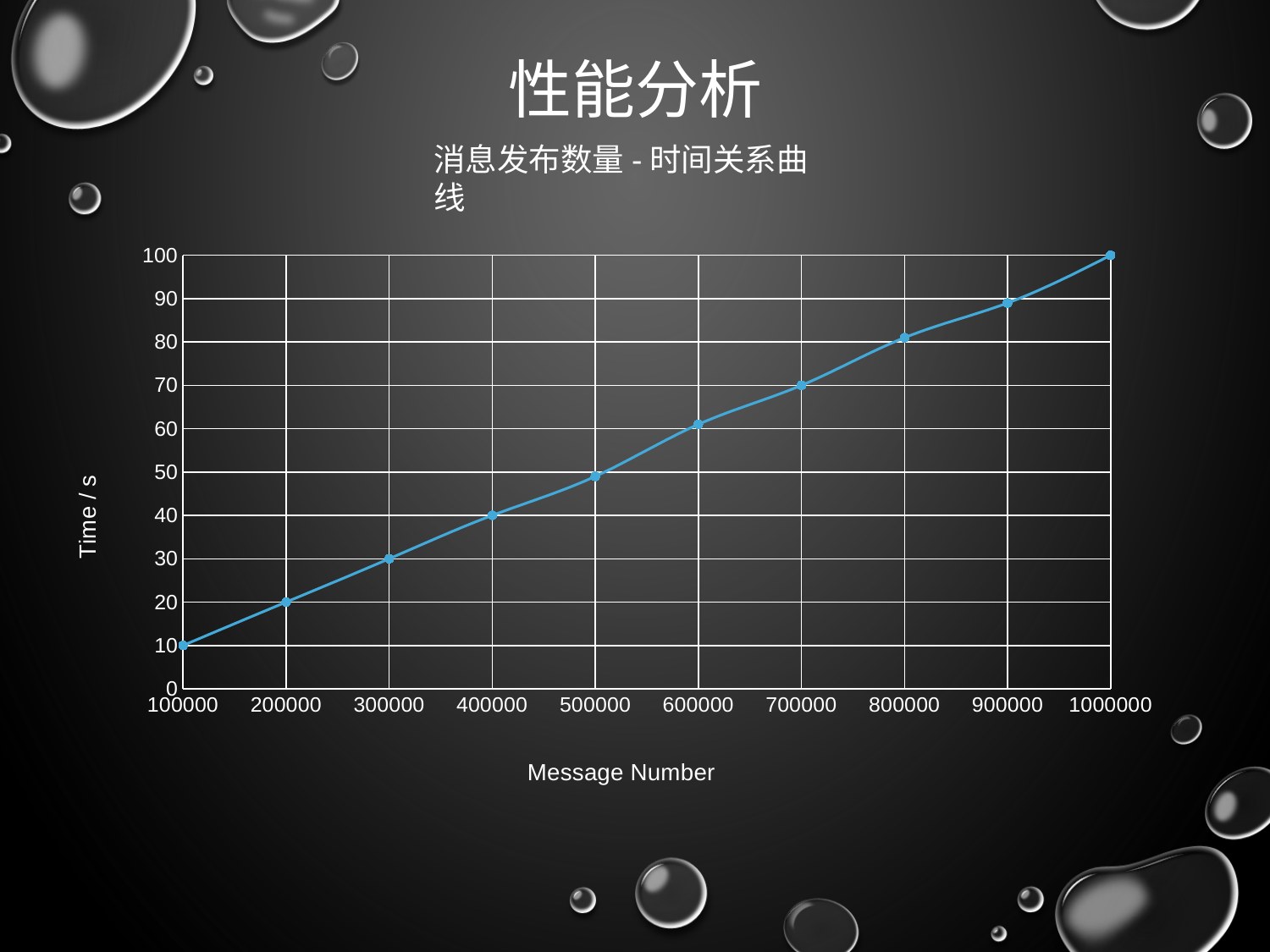

# 性能分析
消息发布数量-时间关系曲线

### Chart

| Category | 时间/s |
|---|---|